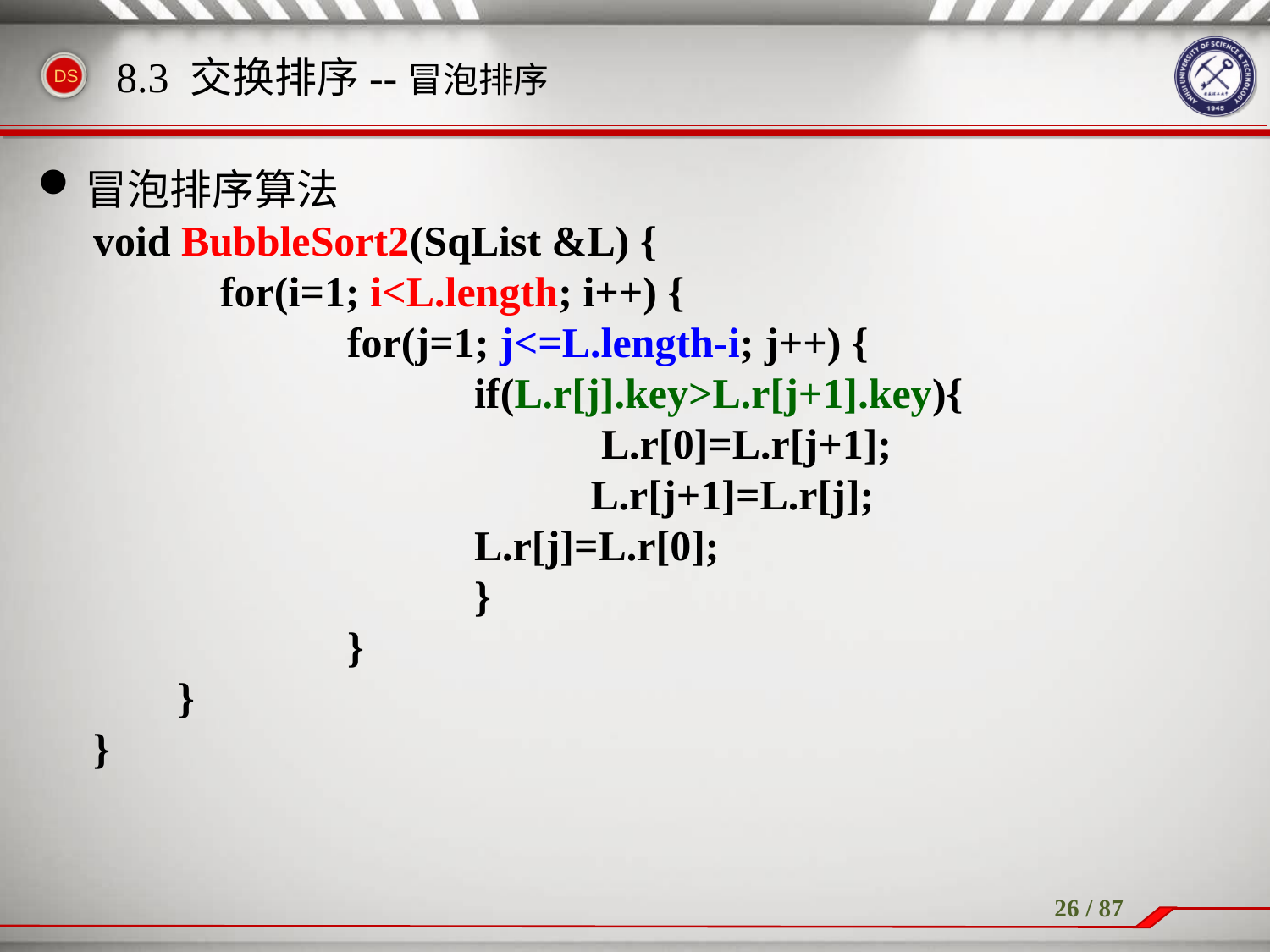

冒泡排序算法
void BubbleSort2(SqList &L) {
	for(i=1; i<L.length; i++) {
		for(j=1; j<=L.length-i; j++) {
			if(L.r[j].key>L.r[j+1].key){
            			L.r[0]=L.r[j+1];
			           L.r[j+1]=L.r[j];
           			L.r[j]=L.r[0];
			}
		}
        }
}
8.3 交换排序--冒泡排序